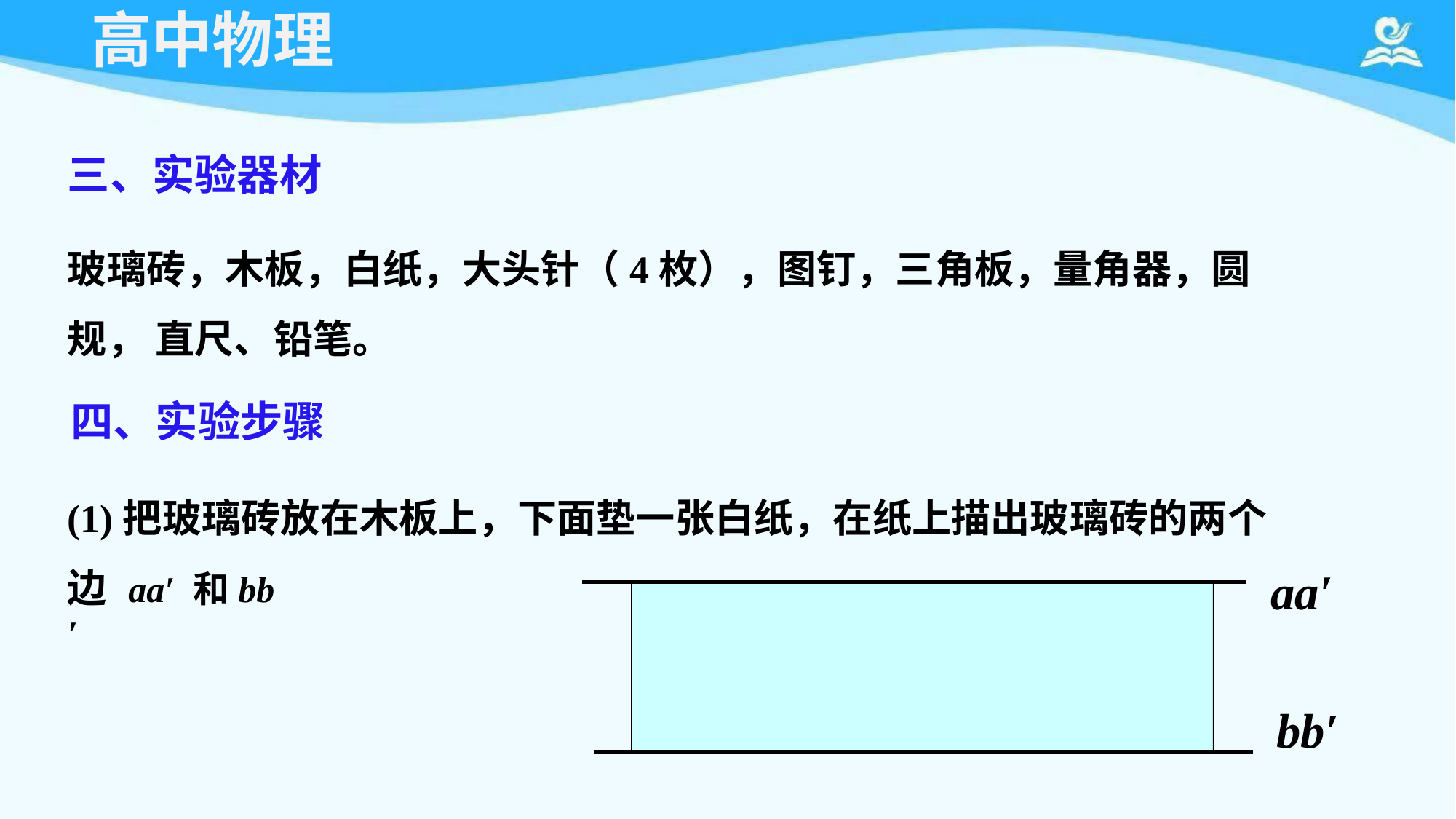

# 高中物理
三、实验器材
玻璃砖，木板，白纸，大头针（4枚），图钉，三角板，量角器，圆规， 直尺、铅笔。
四、实验步骤

(1)把玻璃砖放在木板上，下面垫一张白纸，在纸上描出玻璃砖的两个
aa′
边	aa′	和bb′

bb′